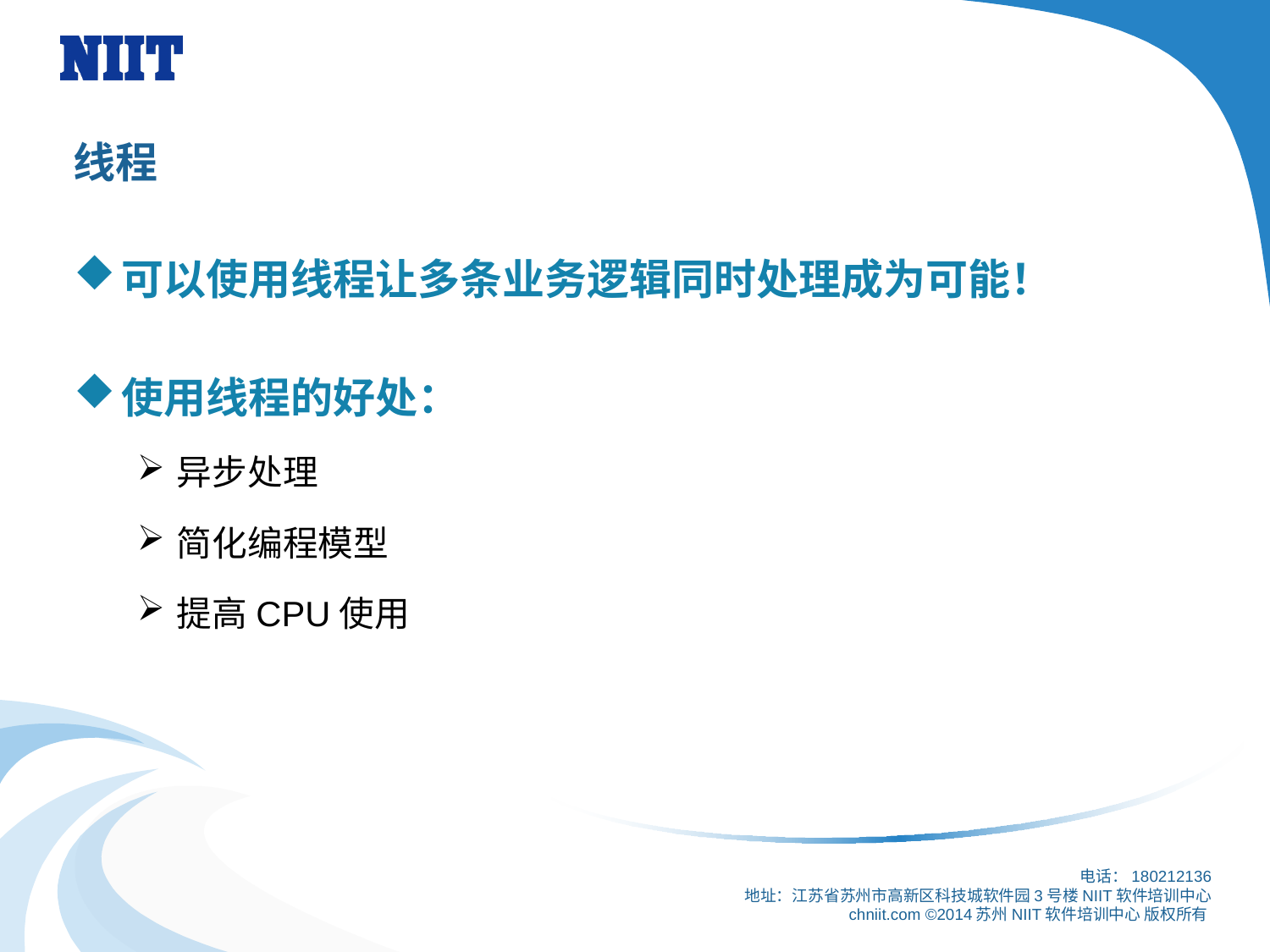

# 线程
可以使用线程让多条业务逻辑同时处理成为可能！

使用线程的好处：
异步处理
简化编程模型
提高CPU使用